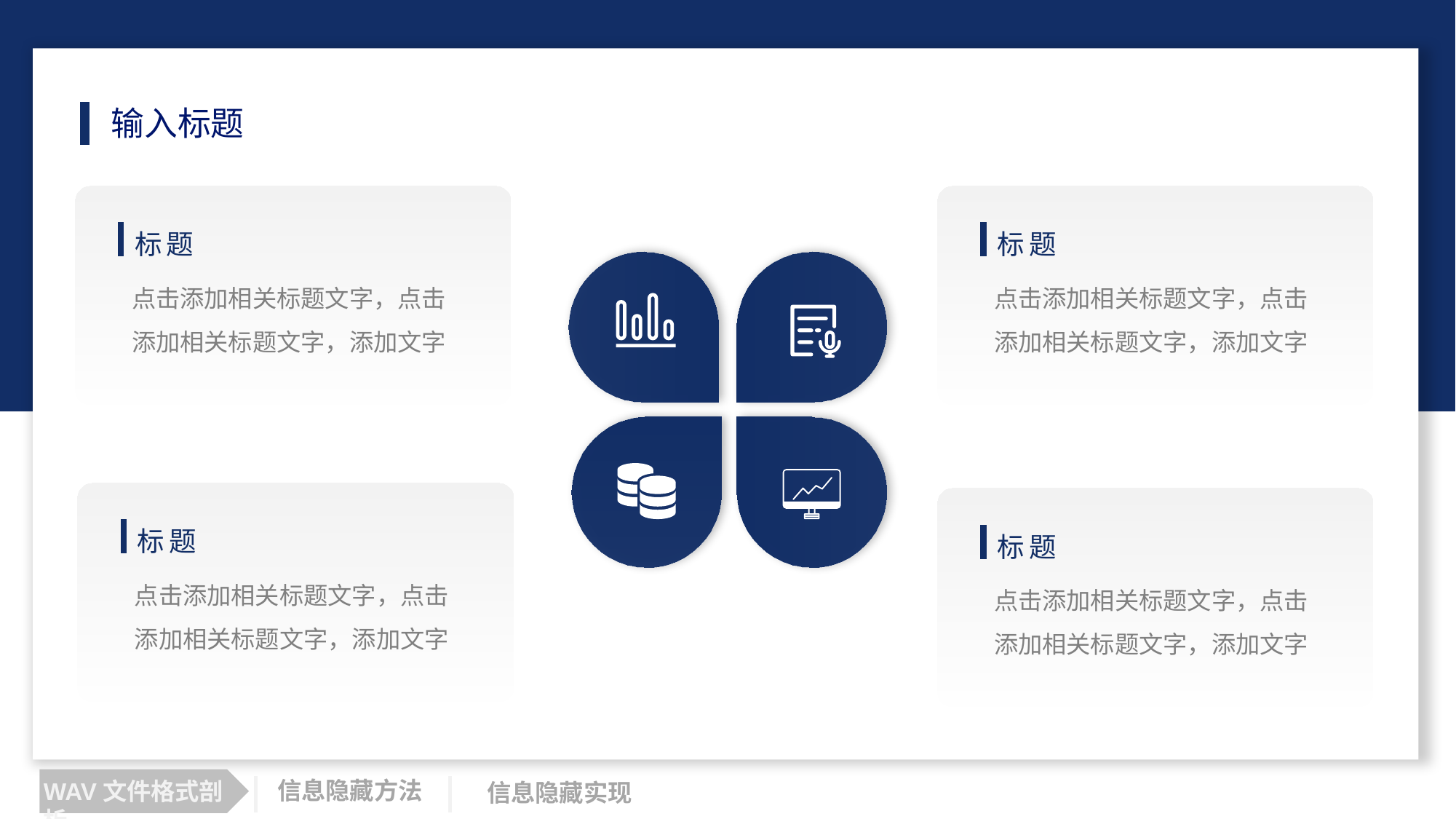

输入标题

标题
点击添加相关标题文字，点击添加相关标题文字，添加文字

标题
点击添加相关标题文字，点击添加相关标题文字，添加文字

标题
点击添加相关标题文字，点击添加相关标题文字，添加文字

标题
点击添加相关标题文字，点击添加相关标题文字，添加文字

信息隐藏方法
WAV文件格式剖析

信息隐藏实现